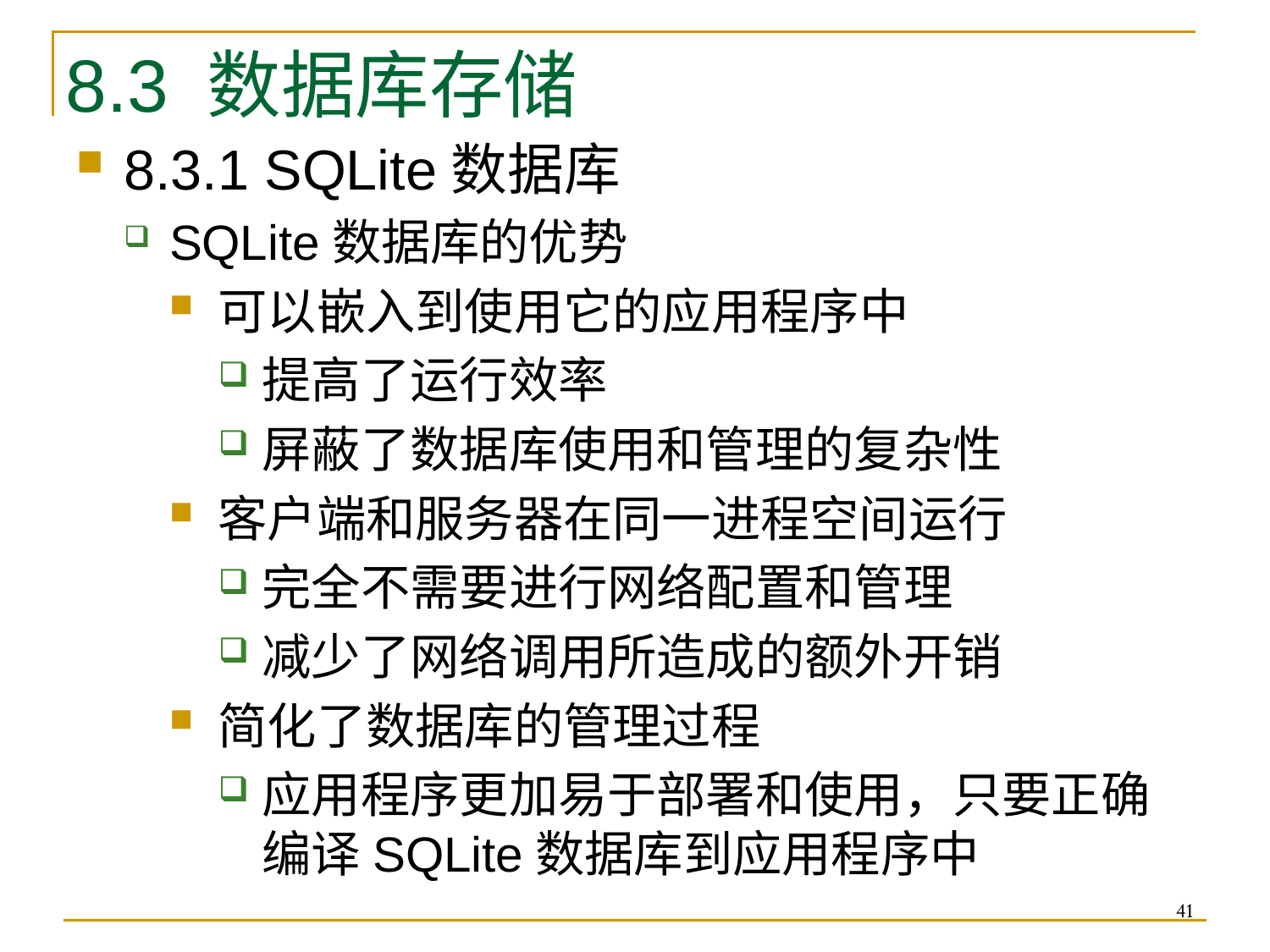

8.3 数据库存储
8.3.1 SQLite数据库
SQLite数据库的优势
可以嵌入到使用它的应用程序中
提高了运行效率
屏蔽了数据库使用和管理的复杂性
客户端和服务器在同一进程空间运行
完全不需要进行网络配置和管理
减少了网络调用所造成的额外开销
简化了数据库的管理过程
应用程序更加易于部署和使用，只要正确编译SQLite数据库到应用程序中
41